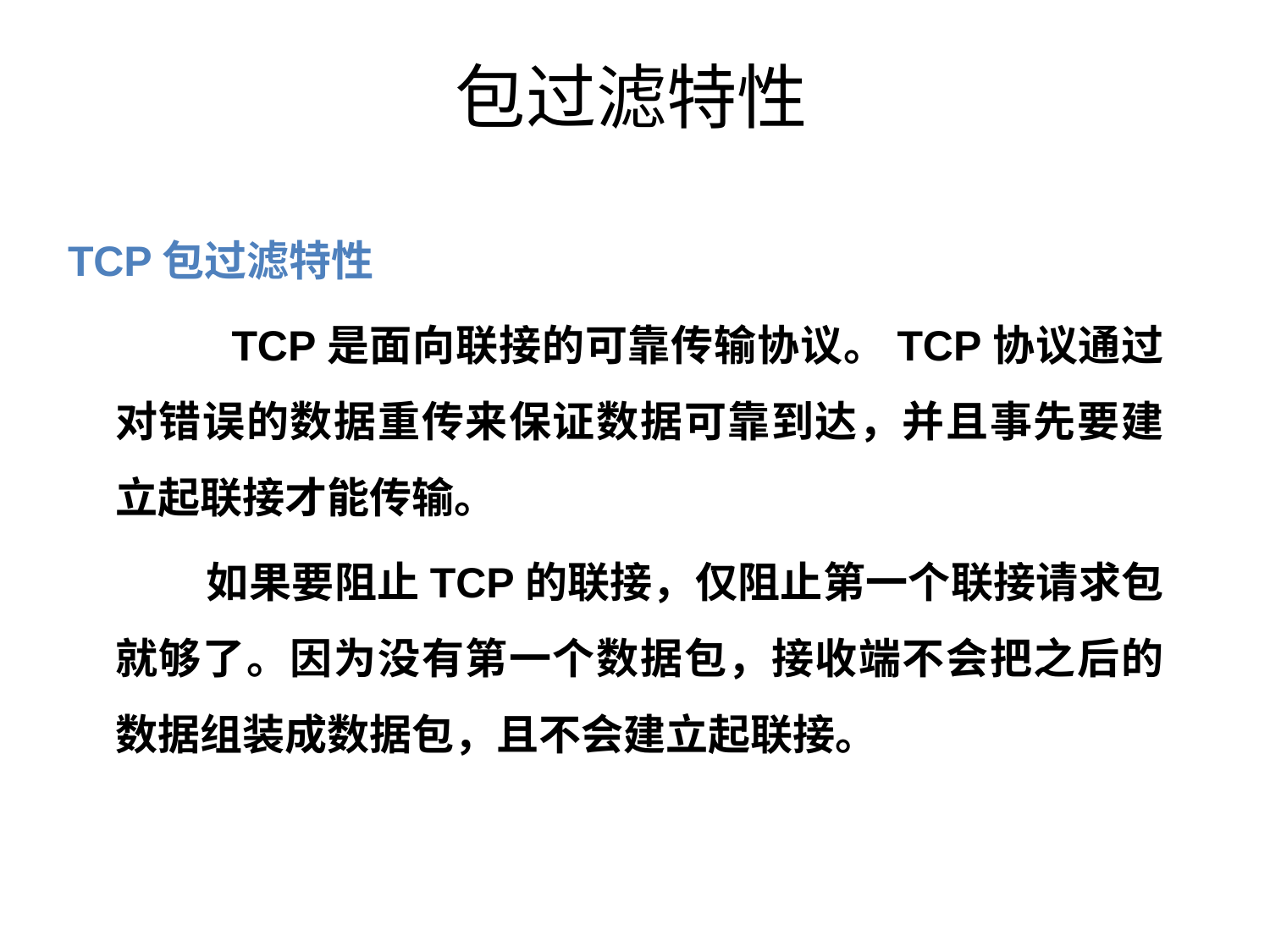

# 包过滤特性
TCP包过滤特性
             TCP是面向联接的可靠传输协议。TCP协议通过对错误的数据重传来保证数据可靠到达，并且事先要建立起联接才能传输。
             如果要阻止TCP的联接，仅阻止第一个联接请求包就够了。因为没有第一个数据包，接收端不会把之后的数据组装成数据包，且不会建立起联接。